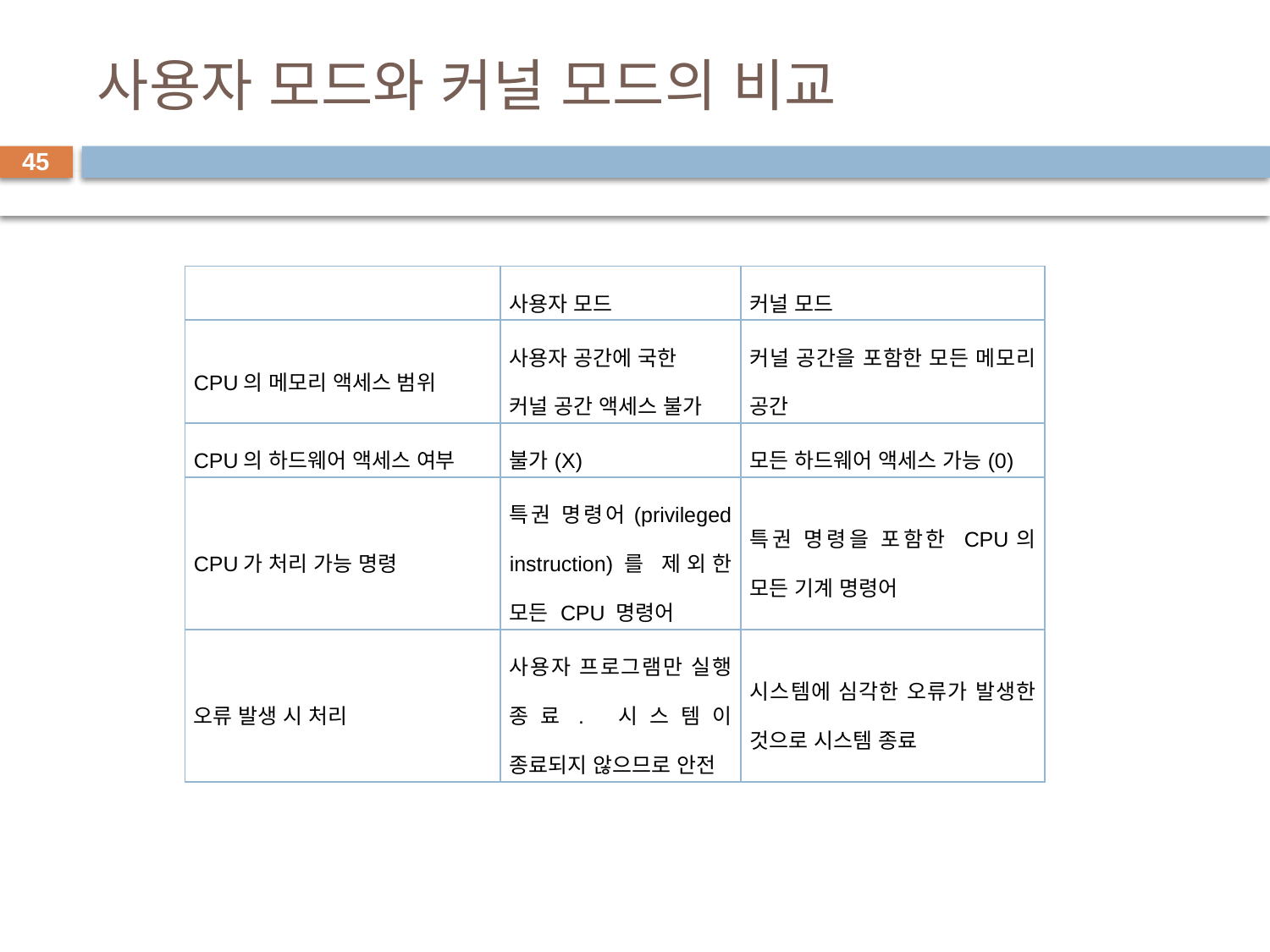

# 사용자 모드와 커널 모드의 비교
45
|  | 사용자 모드 | 커널 모드 |
| --- | --- | --- |
| CPU의 메모리 액세스 범위 | 사용자 공간에 국한 커널 공간 액세스 불가 | 커널 공간을 포함한 모든 메모리 공간 |
| CPU의 하드웨어 액세스 여부 | 불가(X) | 모든 하드웨어 액세스 가능(0) |
| CPU가 처리 가능 명령 | 특권 명령어(privileged instruction)를 제외한 모든 CPU 명령어 | 특권 명령을 포함한 CPU의 모든 기계 명령어 |
| 오류 발생 시 처리 | 사용자 프로그램만 실행 종료. 시스템이 종료되지 않으므로 안전 | 시스템에 심각한 오류가 발생한 것으로 시스템 종료 |